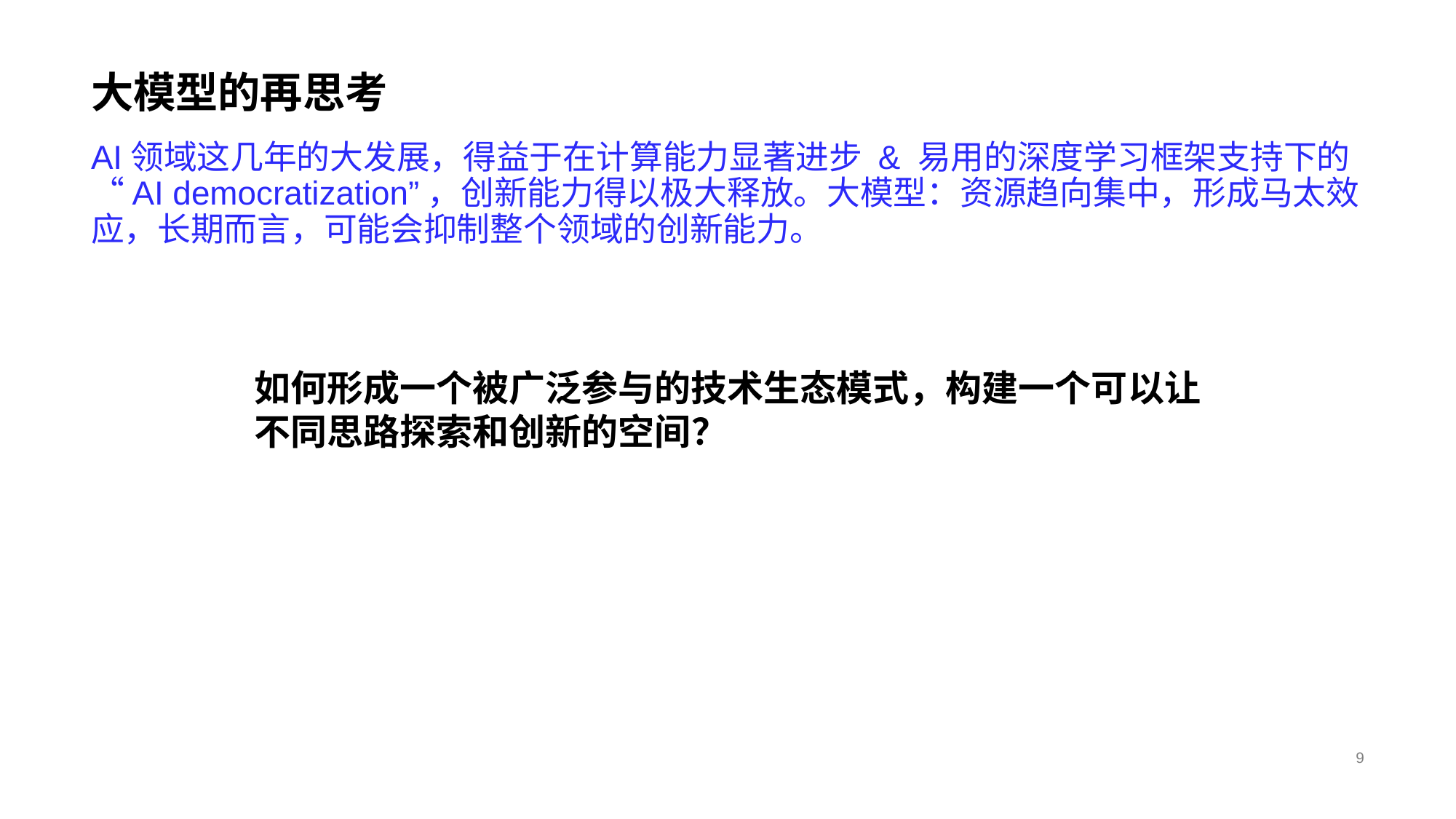

# 大模型的再思考
AI领域这几年的大发展，得益于在计算能力显著进步 & 易用的深度学习框架支持下的“AI democratization”，创新能力得以极大释放。大模型：资源趋向集中，形成马太效应，长期而言，可能会抑制整个领域的创新能力。

如何形成一个被广泛参与的技术生态模式，构建一个可以让
不同思路探索和创新的空间？
9